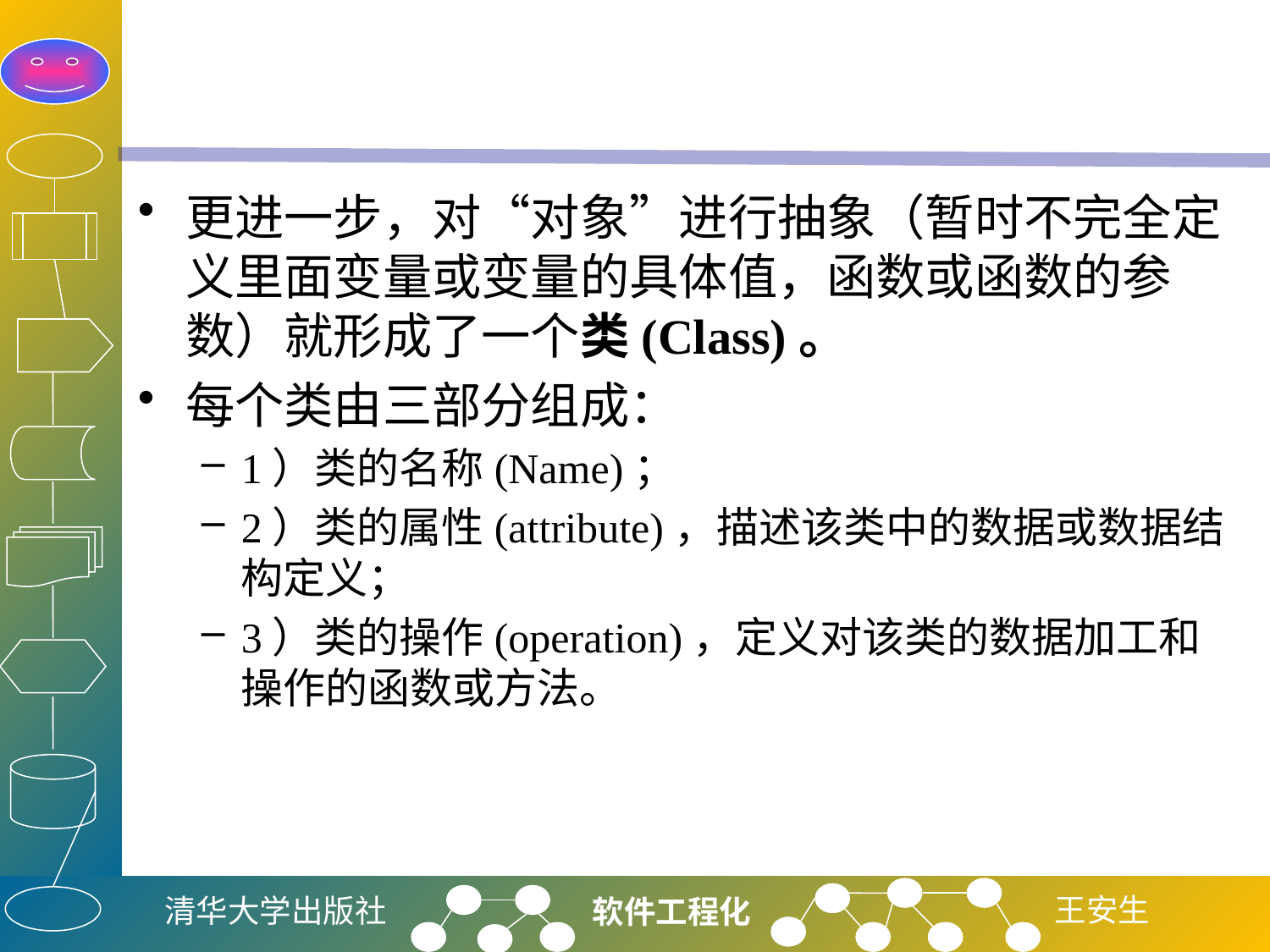

#
更进一步，对“对象”进行抽象（暂时不完全定义里面变量或变量的具体值，函数或函数的参数）就形成了一个类(Class)。
每个类由三部分组成：
1）类的名称(Name)；
2）类的属性(attribute)，描述该类中的数据或数据结构定义；
3）类的操作(operation)，定义对该类的数据加工和操作的函数或方法。